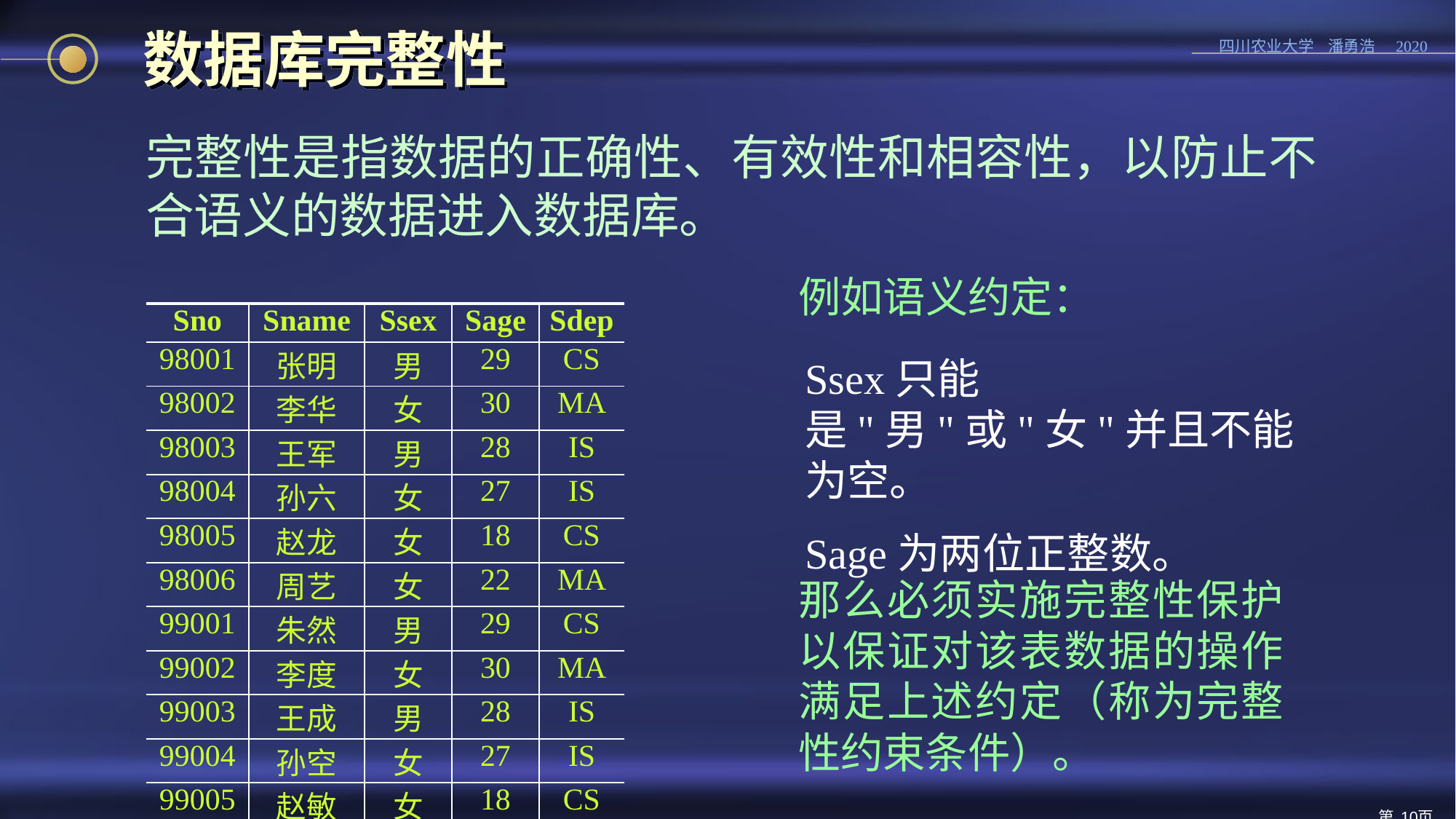

# 数据库完整性
完整性是指数据的正确性、有效性和相容性，以防止不合语义的数据进入数据库。
例如语义约定：
| Sno | Sname | Ssex | Sage | Sdep |
| --- | --- | --- | --- | --- |
| 98001 | 张明 | 男 | 29 | CS |
| 98002 | 李华 | 女 | 30 | MA |
| 98003 | 王军 | 男 | 28 | IS |
| 98004 | 孙六 | 女 | 27 | IS |
| 98005 | 赵龙 | 女 | 18 | CS |
| 98006 | 周艺 | 女 | 22 | MA |
| 99001 | 朱然 | 男 | 29 | CS |
| 99002 | 李度 | 女 | 30 | MA |
| 99003 | 王成 | 男 | 28 | IS |
| 99004 | 孙空 | 女 | 27 | IS |
| 99005 | 赵敏 | 女 | 18 | CS |
Ssex只能是"男"或"女"并且不能为空。
Sage为两位正整数。
那么必须实施完整性保护以保证对该表数据的操作满足上述约定（称为完整性约束条件）。